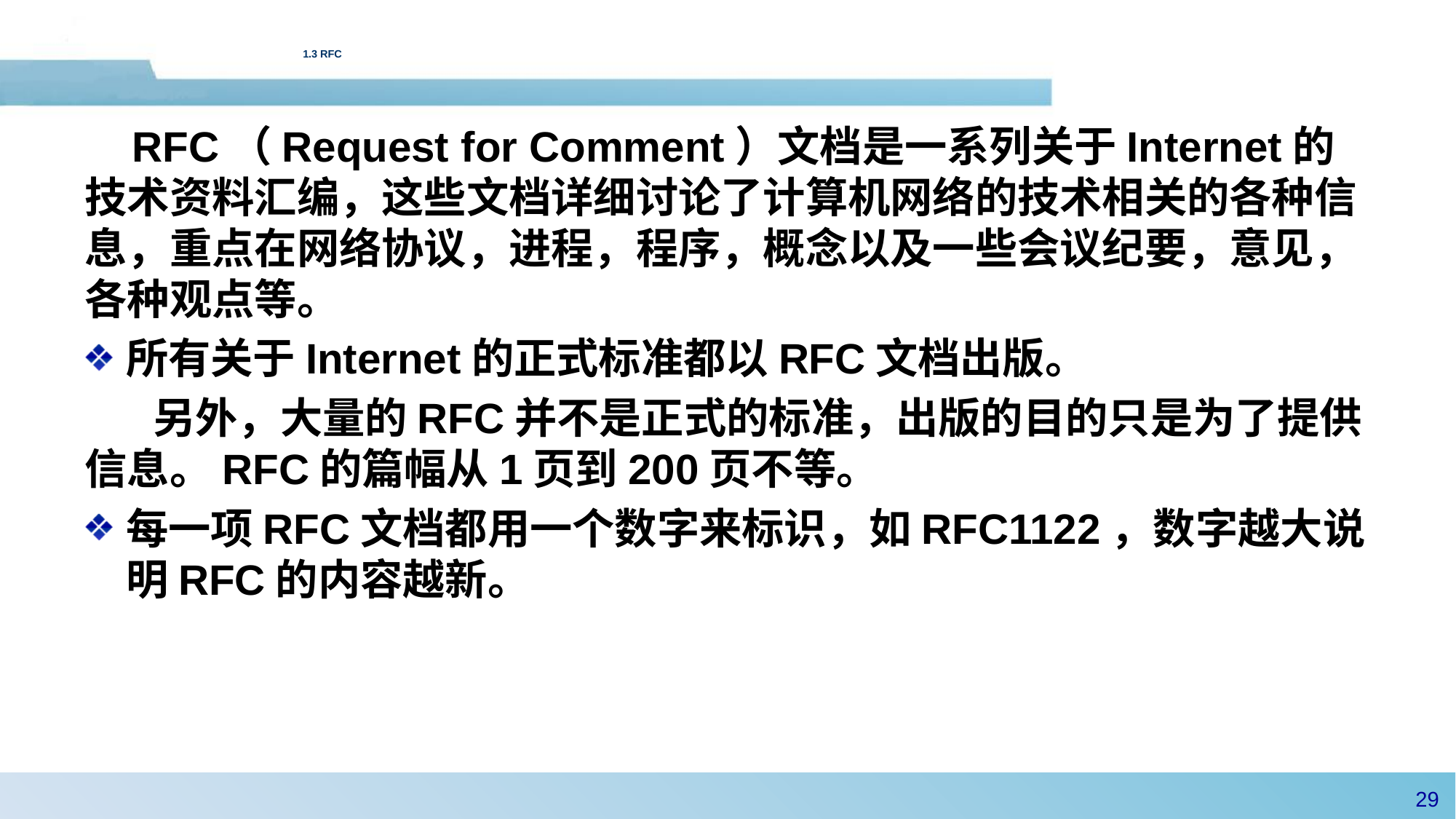

# 1.3 RFC
    RFC（Request for Comment）文档是一系列关于Internet的技术资料汇编，这些文档详细讨论了计算机网络的技术相关的各种信息，重点在网络协议，进程，程序，概念以及一些会议纪要，意见，各种观点等。
所有关于Internet的正式标准都以RFC文档出版。
      另外，大量的RFC并不是正式的标准，出版的目的只是为了提供信息。RFC的篇幅从1页到200页不等。
每一项RFC文档都用一个数字来标识，如RFC1122，数字越大说明RFC的内容越新。
29